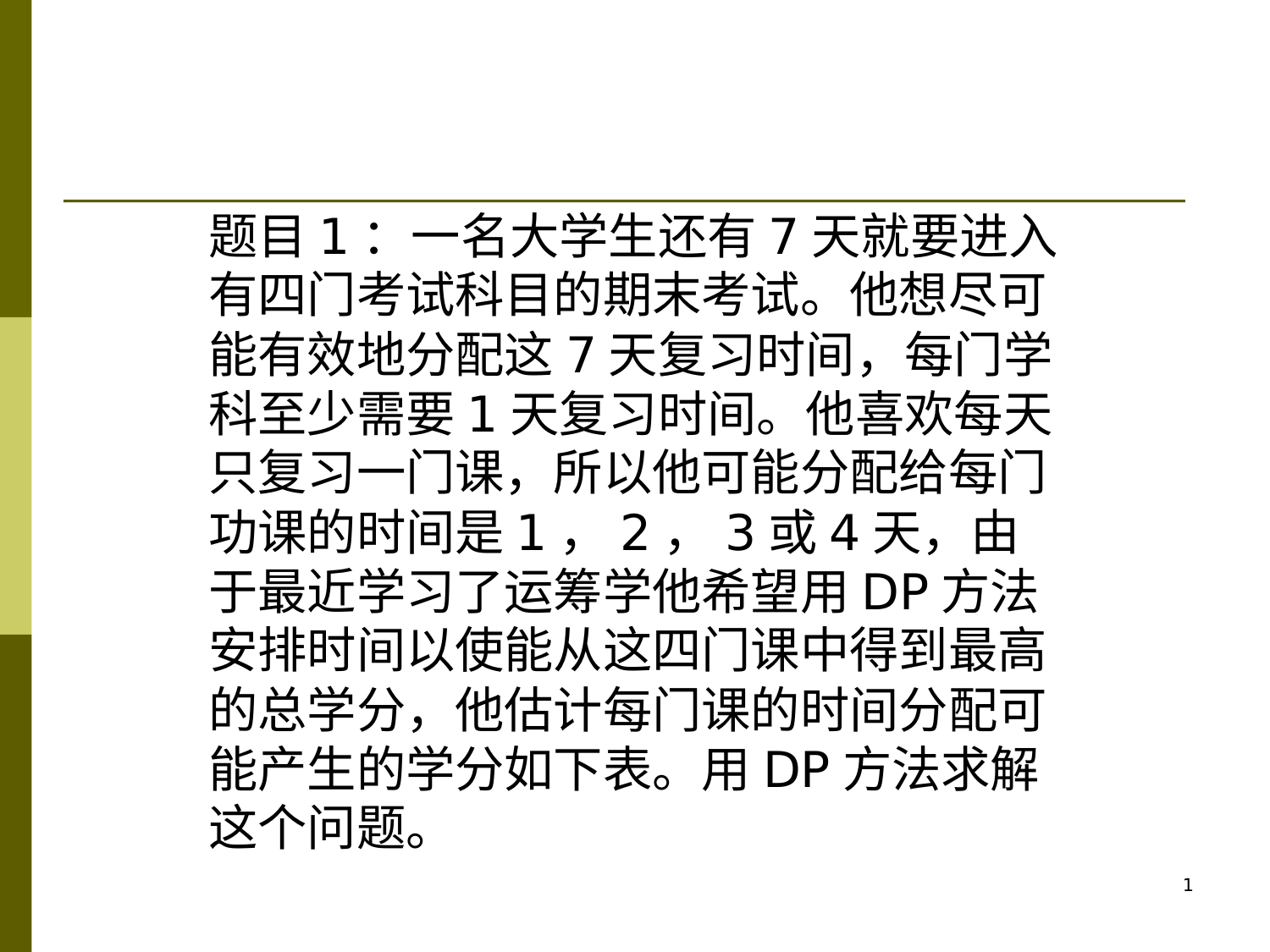

题目1：一名大学生还有7天就要进入有四门考试科目的期末考试。他想尽可能有效地分配这7天复习时间，每门学科至少需要1天复习时间。他喜欢每天只复习一门课，所以他可能分配给每门功课的时间是1，2，3或4天，由于最近学习了运筹学他希望用DP方法安排时间以使能从这四门课中得到最高的总学分，他估计每门课的时间分配可能产生的学分如下表。用DP方法求解这个问题。
1